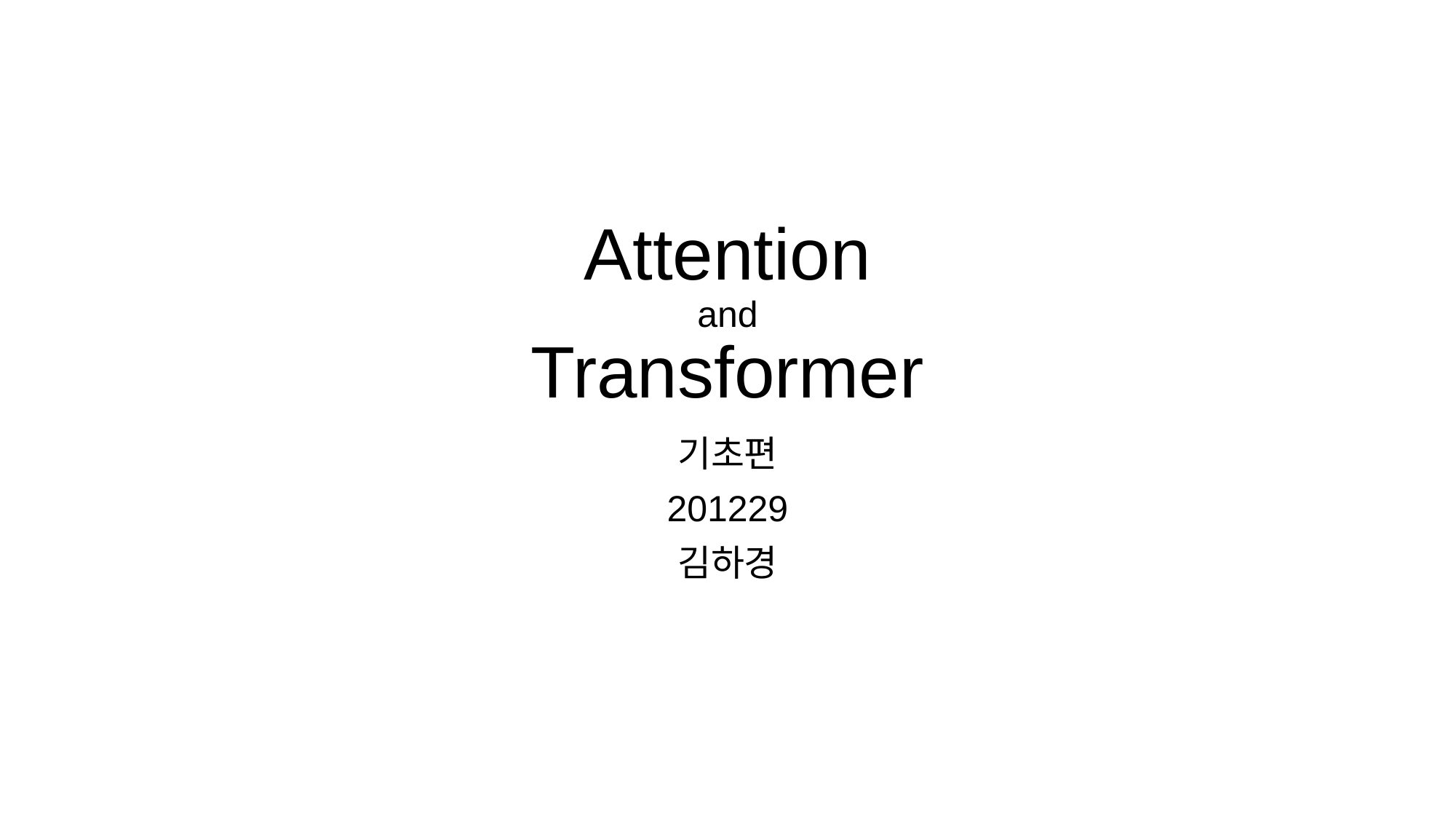

# Attention and Transformer
기초편
201229
김하경